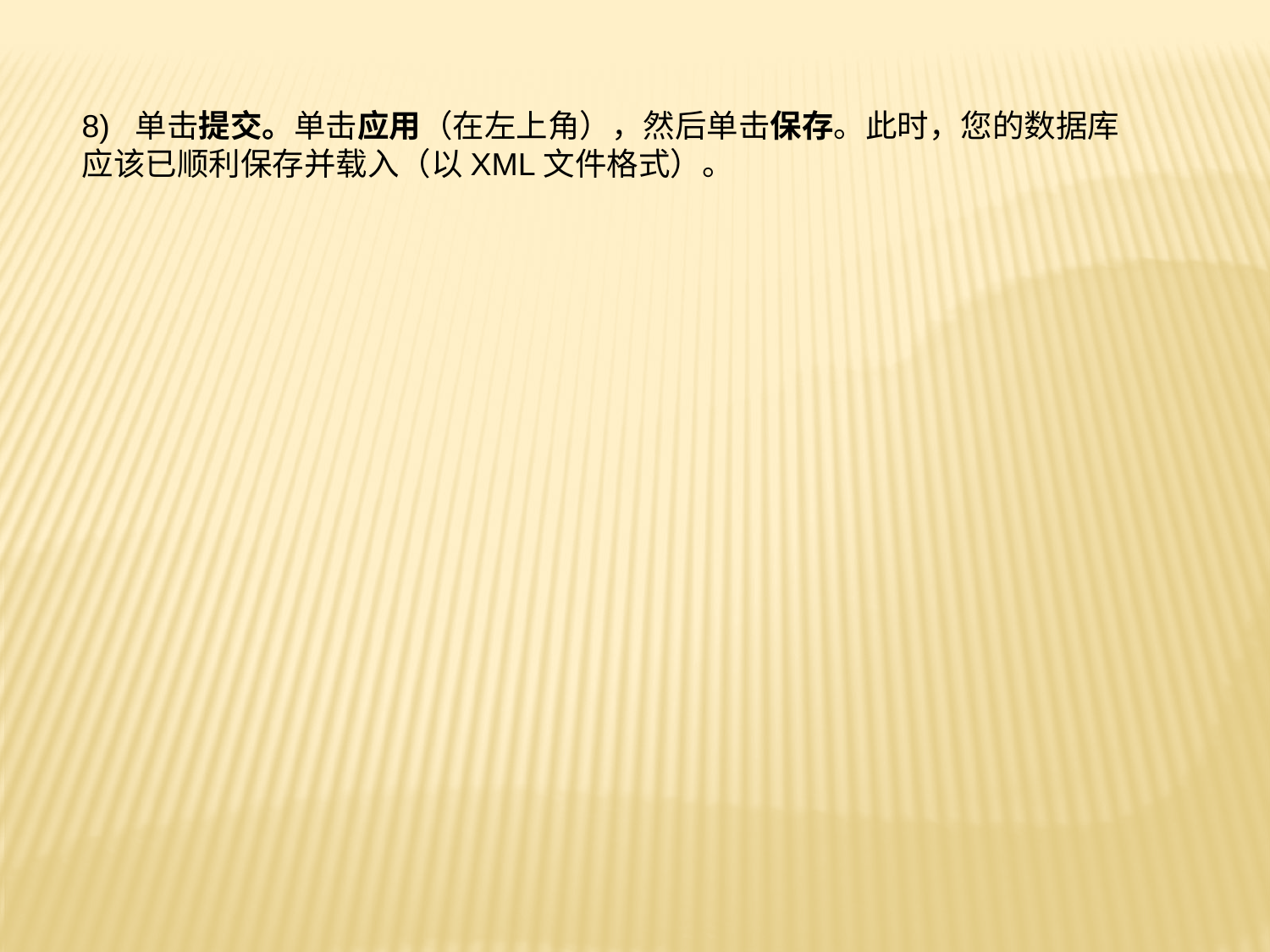

8)  单击提交。单击应用（在左上角），然后单击保存。此时，您的数据库应该已顺利保存并载入（以XML文件格式）。